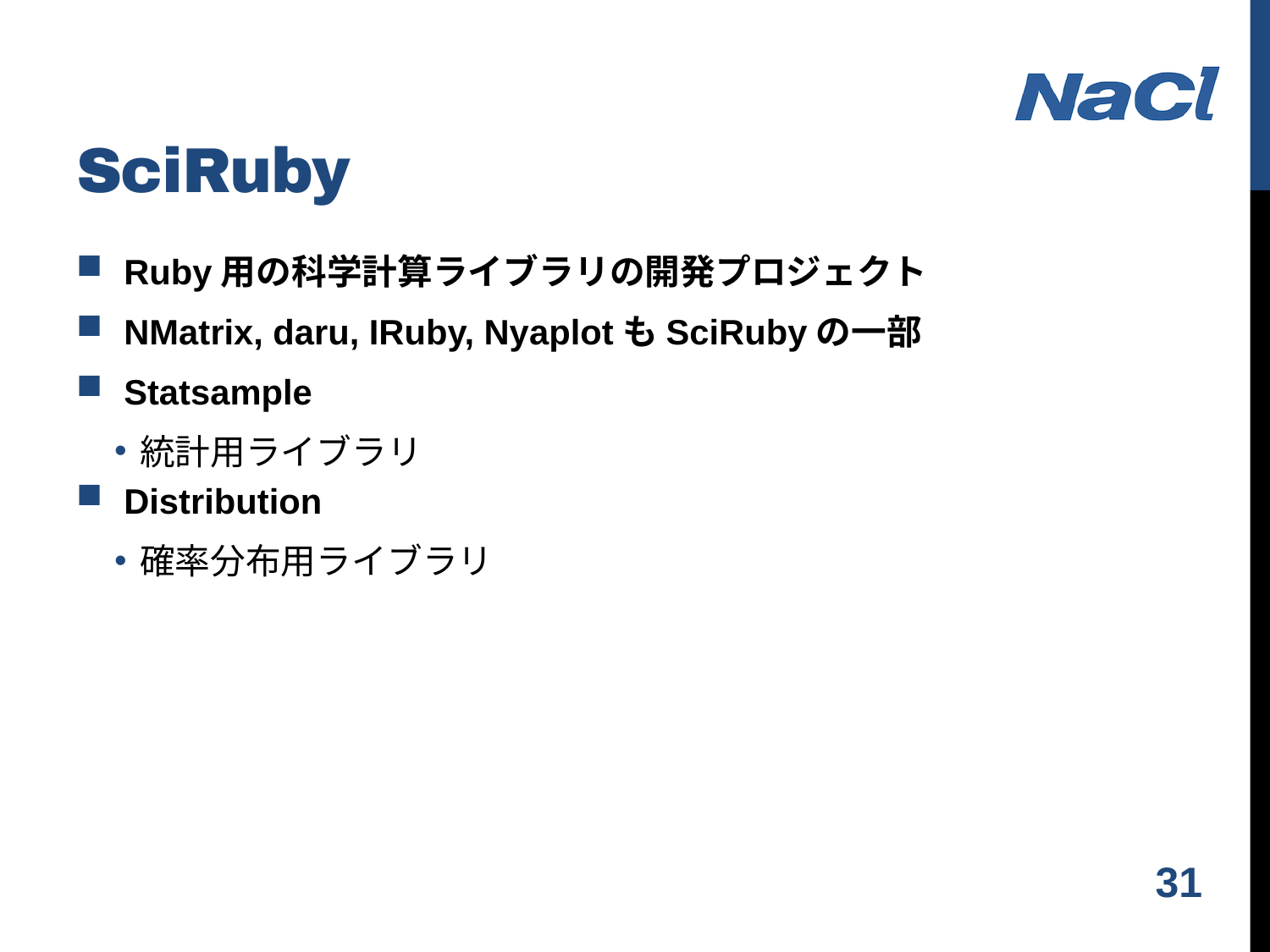

# SciRuby
Ruby用の科学計算ライブラリの開発プロジェクト
NMatrix, daru, IRuby, NyaplotもSciRubyの一部
Statsample
統計用ライブラリ
Distribution
確率分布用ライブラリ
31